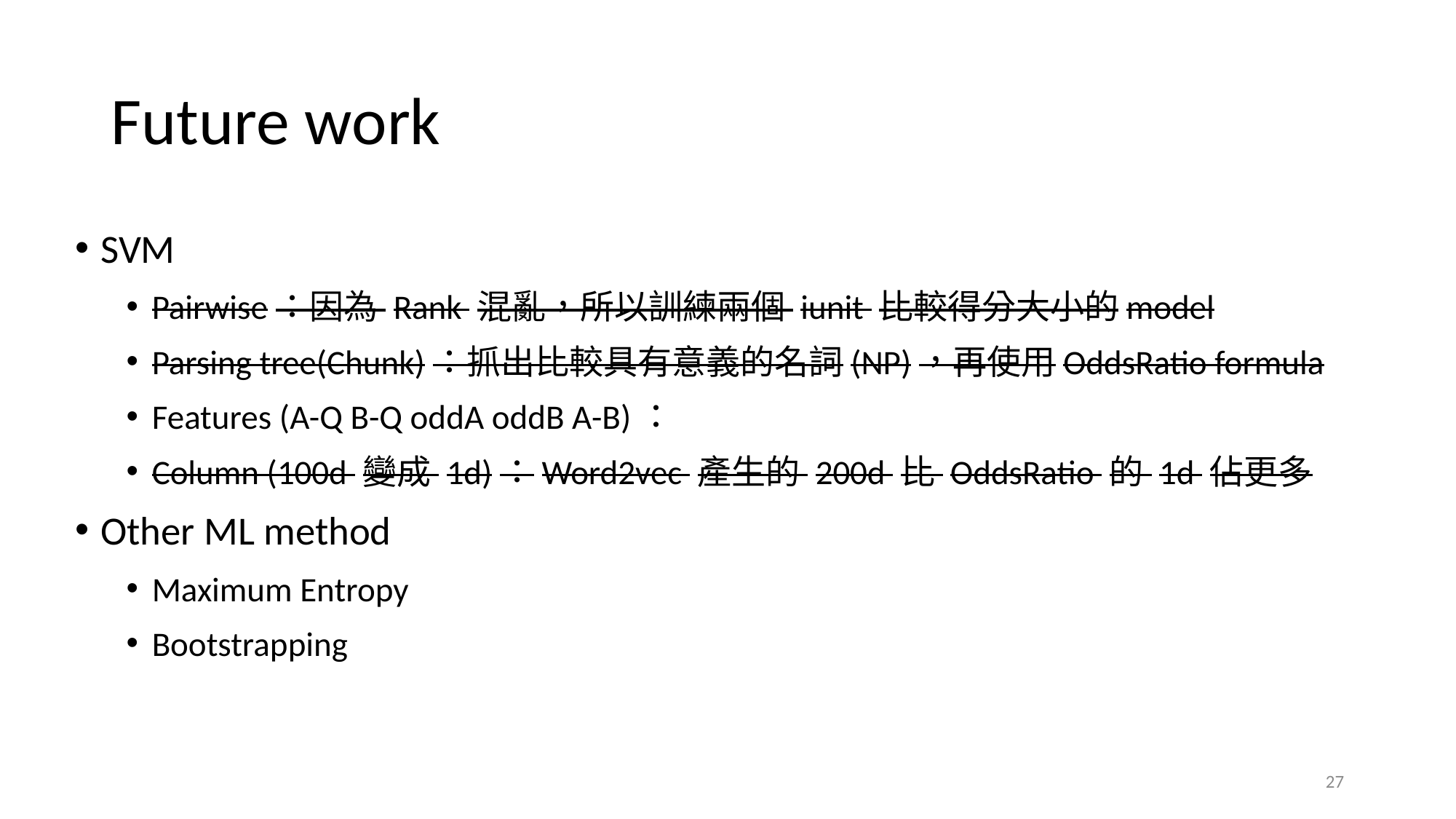

# Future work
SVM
Pairwise：因為 Rank 混亂，所以訓練兩個 iunit 比較得分大小的model
Parsing tree(Chunk)：抓出比較具有意義的名詞(NP)，再使用OddsRatio formula
Features (A-Q B-Q oddA oddB A-B)：
Column (100d 變成 1d)：Word2vec 產生的 200d 比 OddsRatio 的 1d 佔更多
Other ML method
Maximum Entropy
Bootstrapping
27